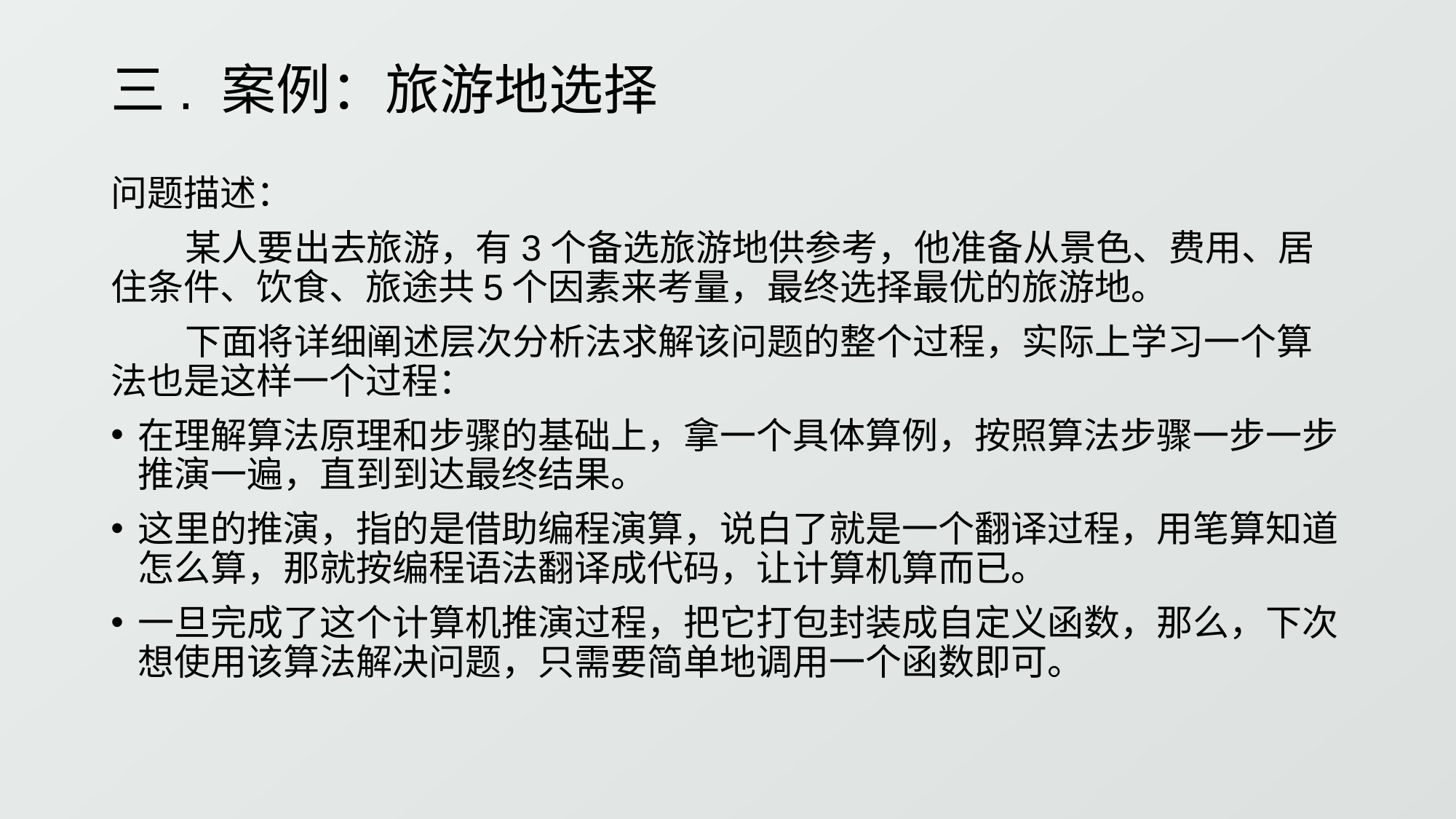

# 三. 案例：旅游地选择
问题描述：
        某人要出去旅游，有3个备选旅游地供参考，他准备从景色、费用、居住条件、饮食、旅途共5个因素来考量，最终选择最优的旅游地。
        下面将详细阐述层次分析法求解该问题的整个过程，实际上学习一个算法也是这样一个过程：
在理解算法原理和步骤的基础上，拿一个具体算例，按照算法步骤一步一步推演一遍，直到到达最终结果。
这里的推演，指的是借助编程演算，说白了就是一个翻译过程，用笔算知道怎么算，那就按编程语法翻译成代码，让计算机算而已。
一旦完成了这个计算机推演过程，把它打包封装成自定义函数，那么，下次想使用该算法解决问题，只需要简单地调用一个函数即可。